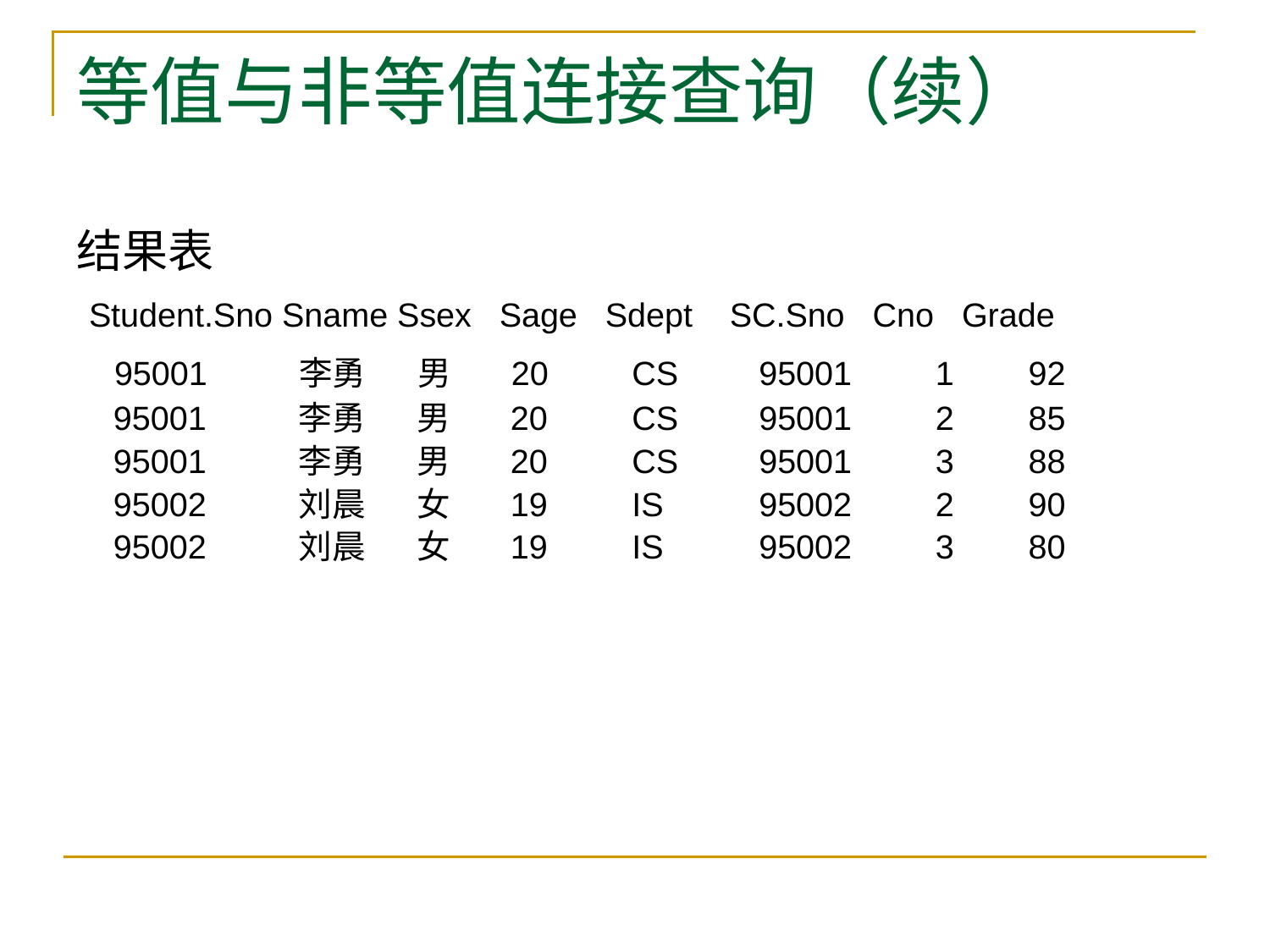

# 等值与非等值连接查询（续）
结果表
 Student.Sno Sname Ssex   Sage   Sdept    SC.Sno   Cno   Grade
   95001         李勇       男       20 	CS	95001         1        92
    95001         李勇       男       20	CS	95001         2        85
    95001         李勇       男       20	CS	95001         3        88
    95002         刘晨       女       19	IS 	95002         2        90
    95002         刘晨       女       19	IS	95002         3        80